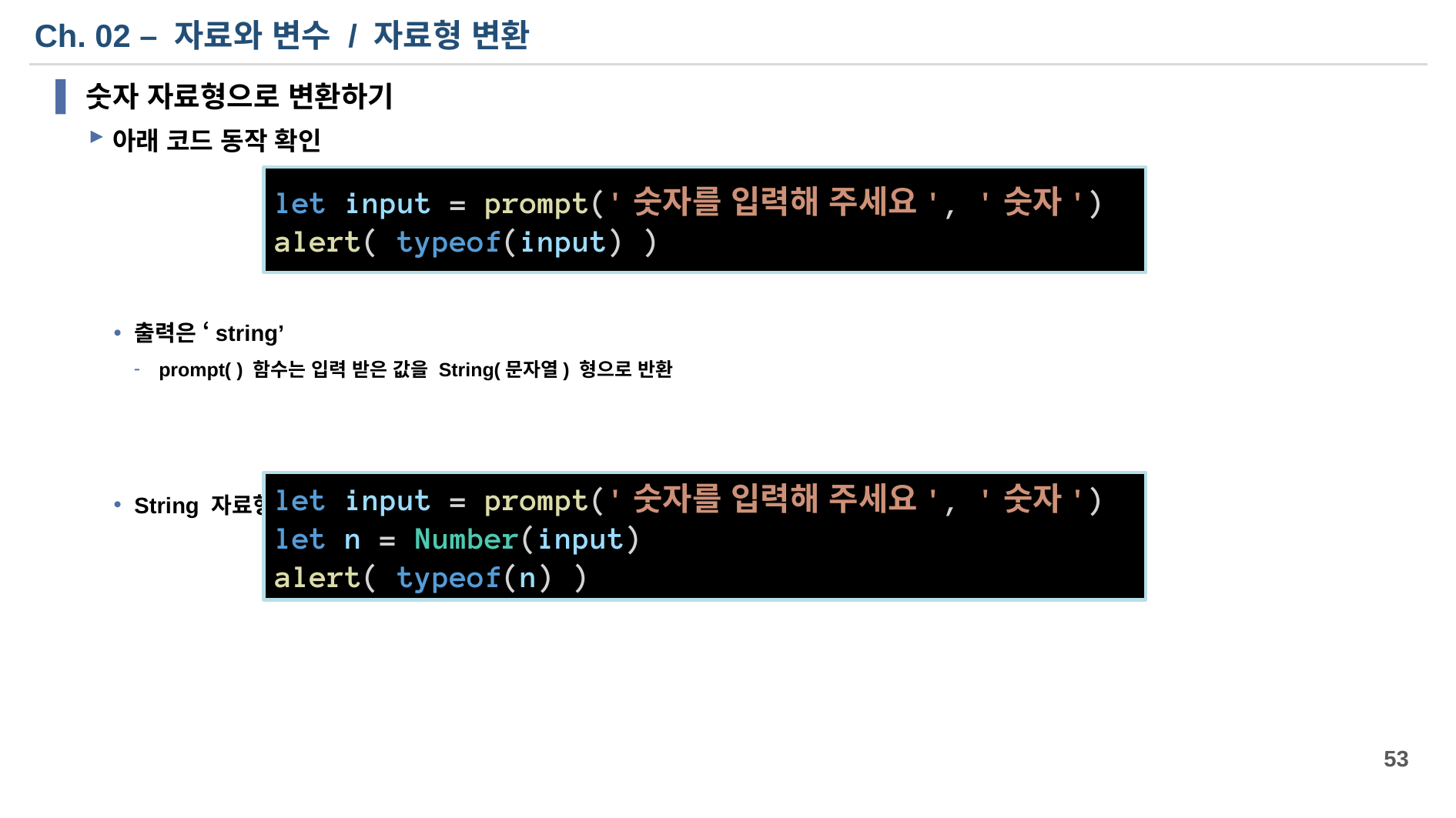

# Ch. 02 – 자료와 변수 / 자료형 변환
숫자 자료형으로 변환하기
아래 코드 동작 확인

출력은 ‘string’
prompt( ) 함수는 입력 받은 값을 String(문자열) 형으로 반환

String 자료형을 숫자 자료형으로 변경하기 위해 Number( )함수 사용

let input = prompt('숫자를 입력해 주세요', '숫자')
alert( typeof(input) )
let input = prompt('숫자를 입력해 주세요', '숫자')
let n = Number(input)
alert( typeof(n) )
53